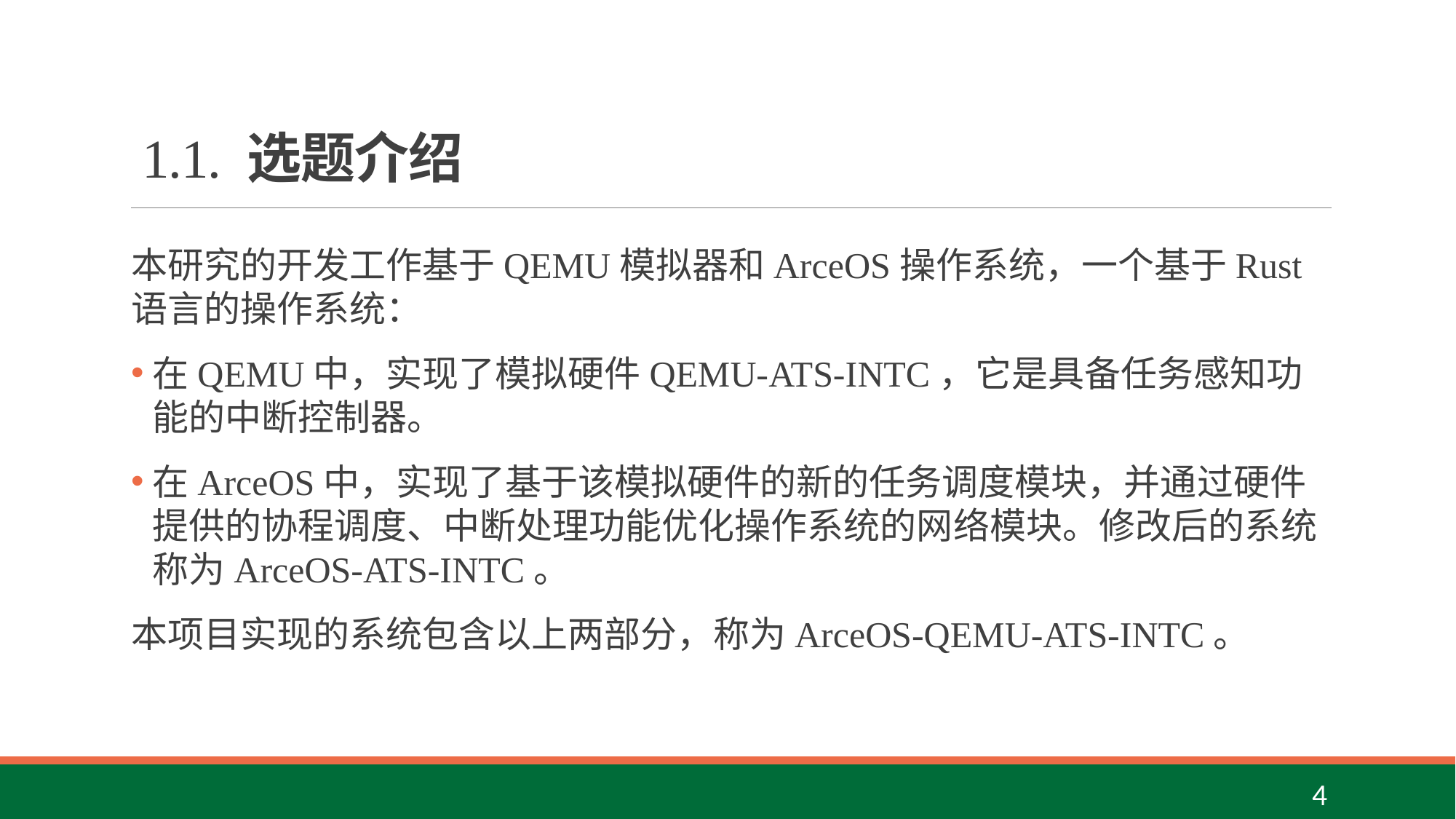

# 1.1. 选题介绍
本研究的开发工作基于QEMU模拟器和ArceOS操作系统，一个基于Rust语言的操作系统：
在QEMU中，实现了模拟硬件QEMU-ATS-INTC，它是具备任务感知功能的中断控制器。
在ArceOS中，实现了基于该模拟硬件的新的任务调度模块，并通过硬件提供的协程调度、中断处理功能优化操作系统的网络模块。修改后的系统称为ArceOS-ATS-INTC。
本项目实现的系统包含以上两部分，称为ArceOS-QEMU-ATS-INTC。
4